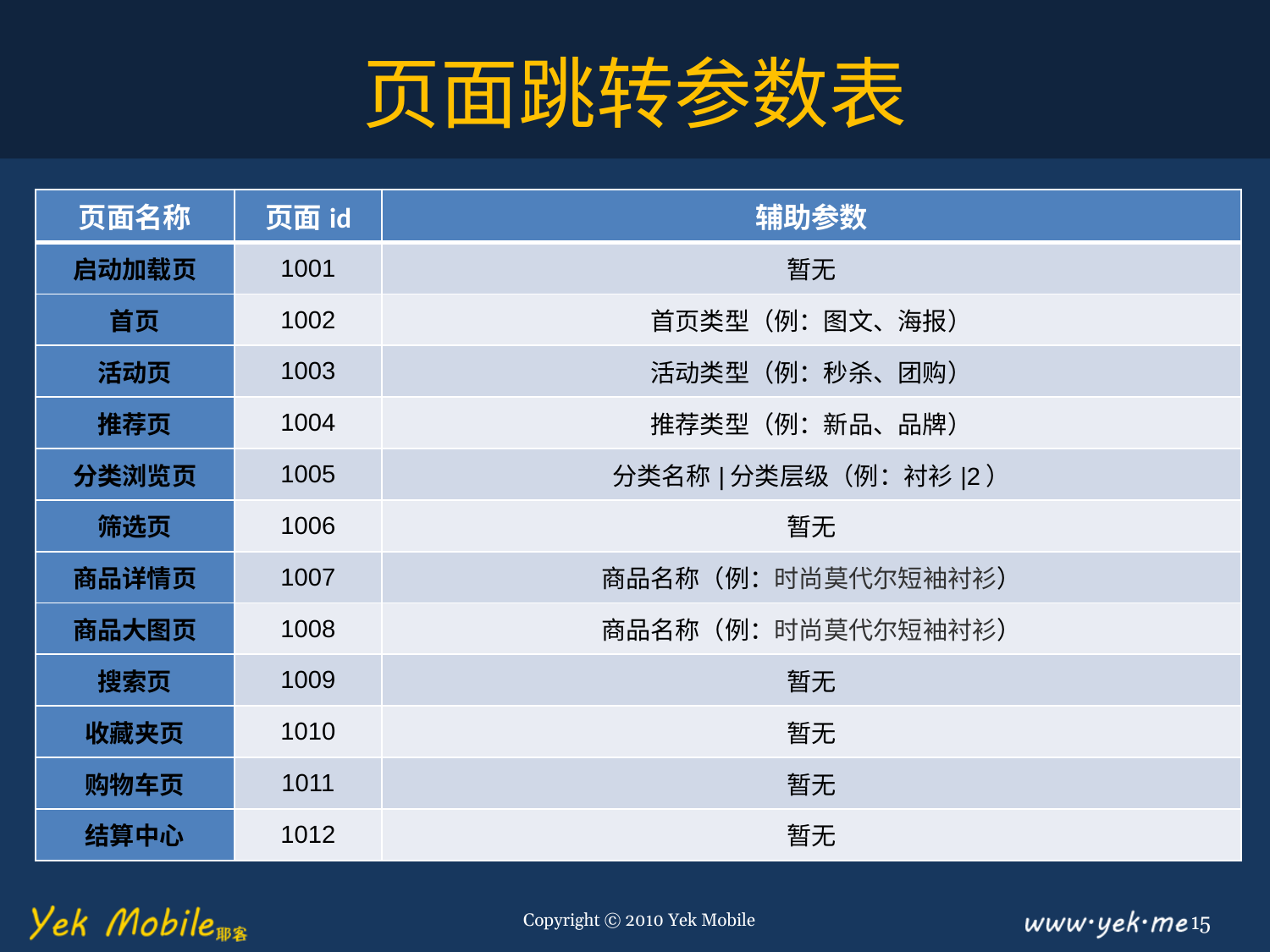

# 页面跳转参数表
| 页面名称 | 页面id | 辅助参数 |
| --- | --- | --- |
| 启动加载页 | 1001 | 暂无 |
| 首页 | 1002 | 首页类型（例：图文、海报） |
| 活动页 | 1003 | 活动类型（例：秒杀、团购） |
| 推荐页 | 1004 | 推荐类型（例：新品、品牌） |
| 分类浏览页 | 1005 | 分类名称|分类层级（例：衬衫|2） |
| 筛选页 | 1006 | 暂无 |
| 商品详情页 | 1007 | 商品名称（例：时尚莫代尔短袖衬衫） |
| 商品大图页 | 1008 | 商品名称（例：时尚莫代尔短袖衬衫） |
| 搜索页 | 1009 | 暂无 |
| 收藏夹页 | 1010 | 暂无 |
| 购物车页 | 1011 | 暂无 |
| 结算中心 | 1012 | 暂无 |